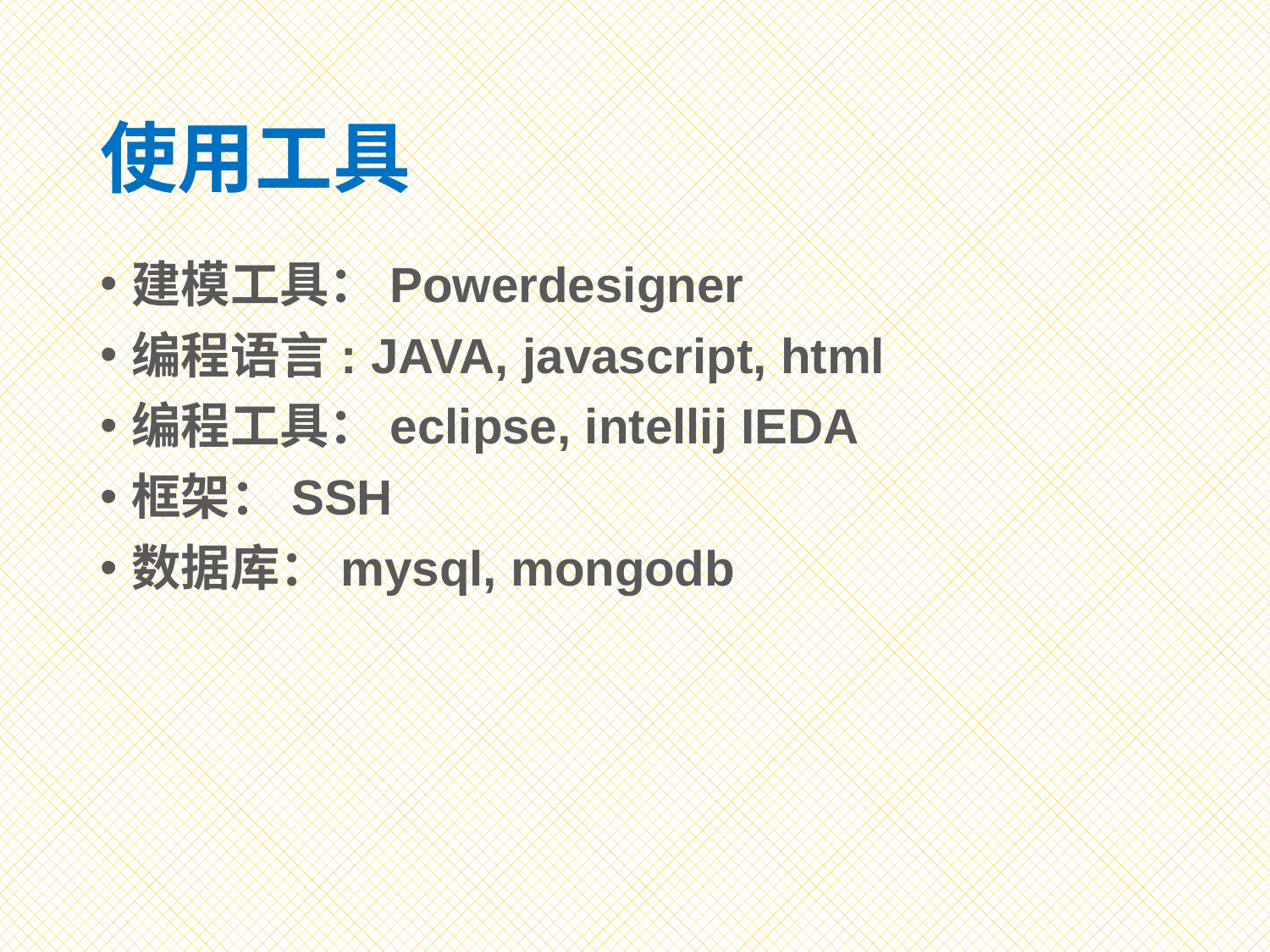

# 使用工具
建模工具：Powerdesigner
编程语言: JAVA, javascript, html
编程工具：eclipse, intellij IEDA
框架：SSH
数据库：mysql, mongodb